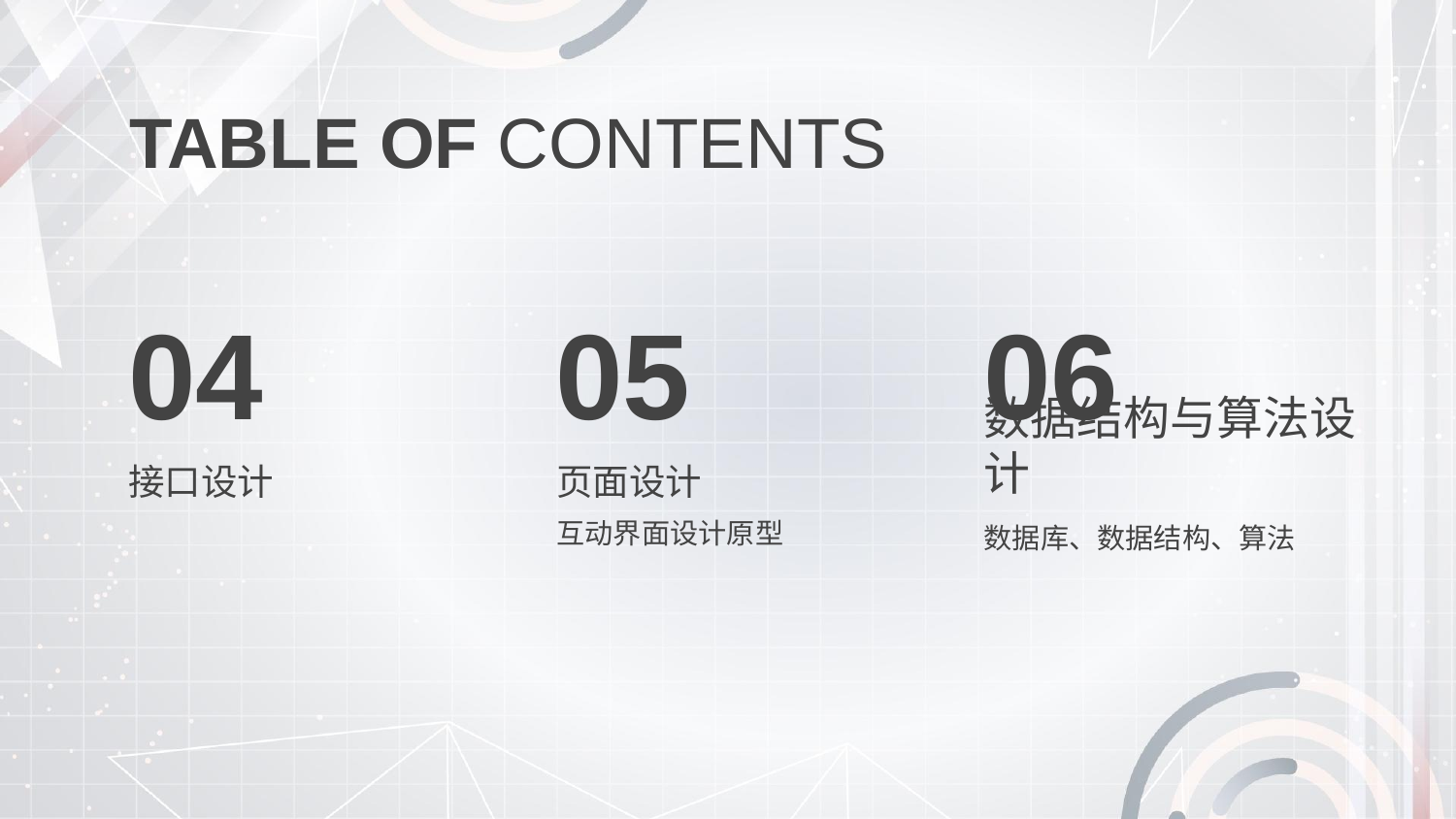

TABLE OF CONTENTS
06
# 04
05
数据结构与算法设计
接口设计
页面设计
互动界面设计原型
数据库、数据结构、算法